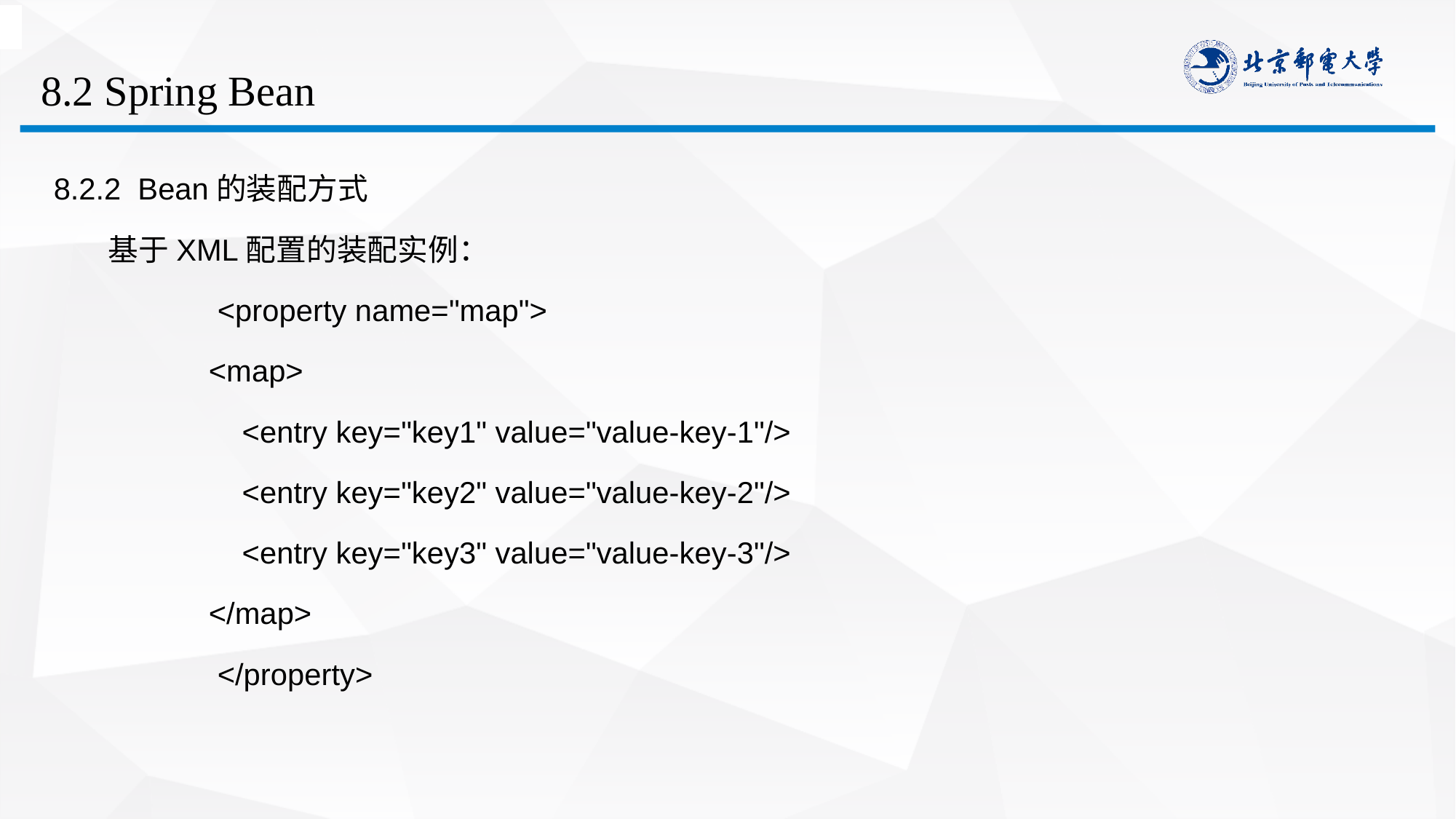

# 8.2 Spring Bean
8.2.2  Bean的装配方式
基于XML配置的装配实例：
	<property name="map">
            <map>
                <entry key="key1" value="value-key-1"/>
                <entry key="key2" value="value-key-2"/>
                <entry key="key3" value="value-key-3"/>
            </map>
	</property>